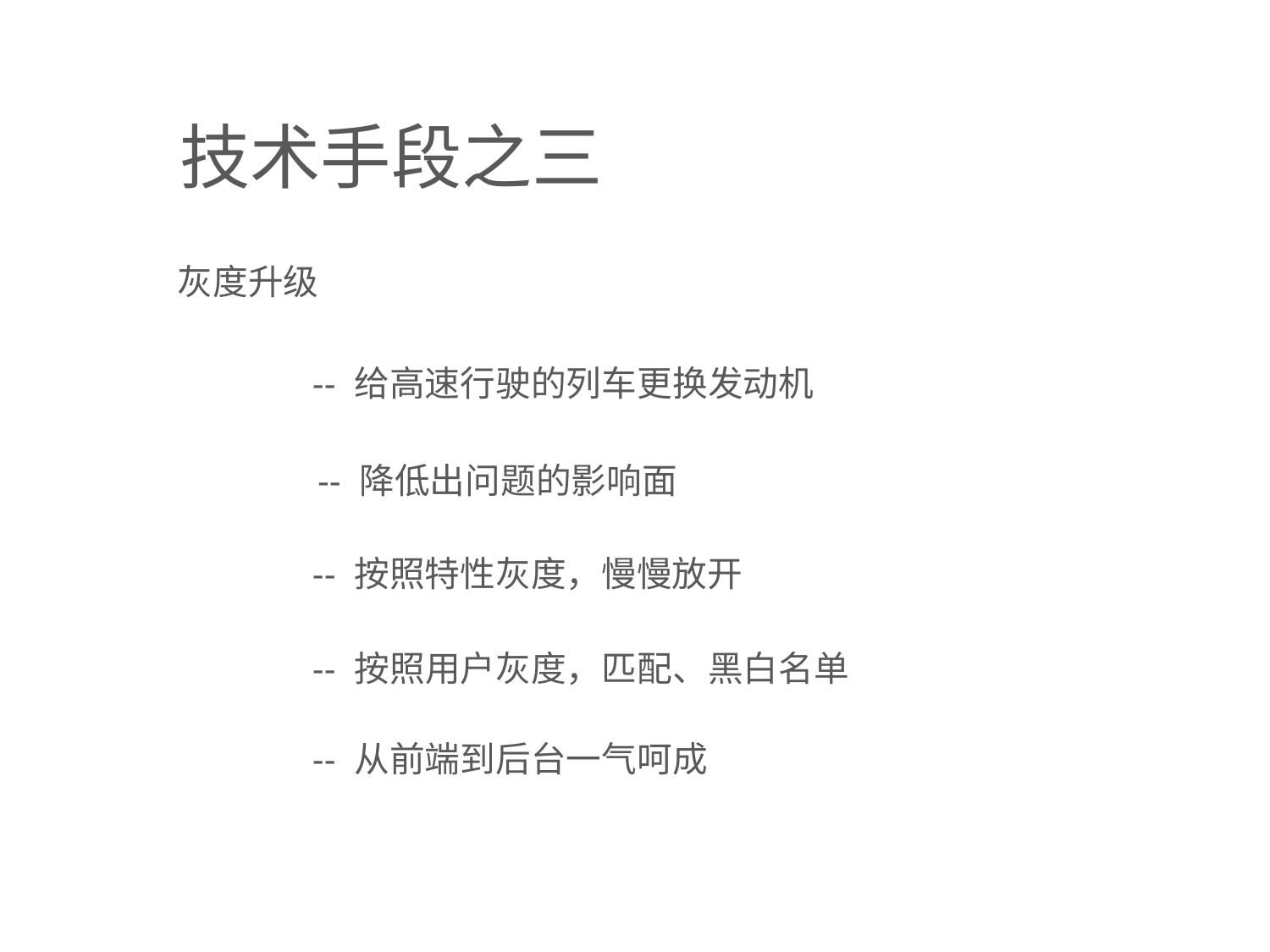

技术手段之三
灰度升级
-- 给高速行驶的列车更换发动机
-- 降低出问题的影响面
-- 按照特性灰度，慢慢放开
-- 按照用户灰度，匹配、黑白名单
-- 从前端到后台一气呵成